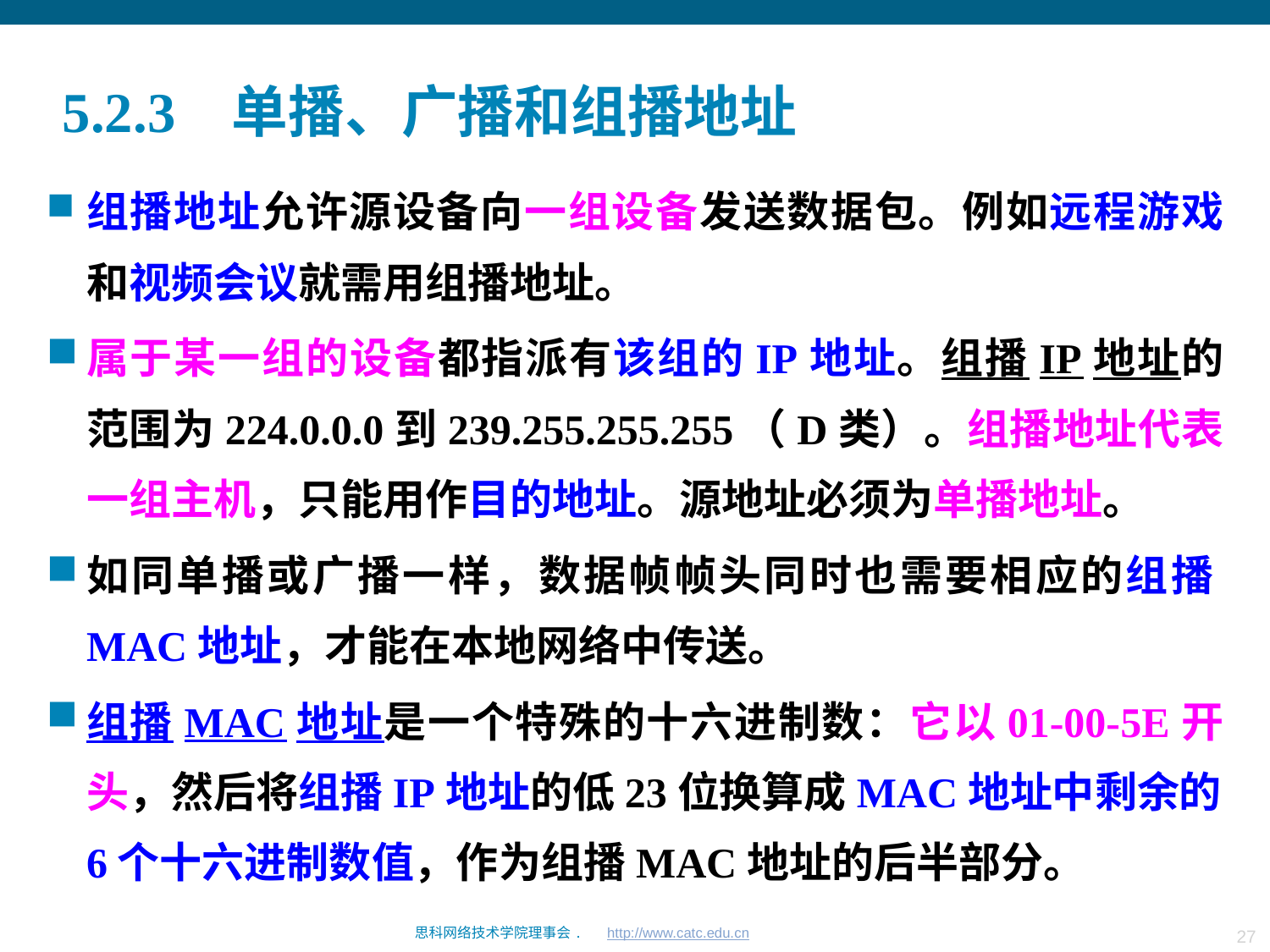

5.2.3   单播、广播和组播地址
组播地址允许源设备向一组设备发送数据包。例如远程游戏和视频会议就需用组播地址。
属于某一组的设备都指派有该组的IP地址。组播IP地址的范围为224.0.0.0到239.255.255.255（D类）。组播地址代表一组主机，只能用作目的地址。源地址必须为单播地址。
如同单播或广播一样，数据帧帧头同时也需要相应的组播MAC地址，才能在本地网络中传送。
组播MAC地址是一个特殊的十六进制数：它以01-00-5E开头，然后将组播IP地址的低23位换算成MAC地址中剩余的6个十六进制数值，作为组播MAC地址的后半部分。